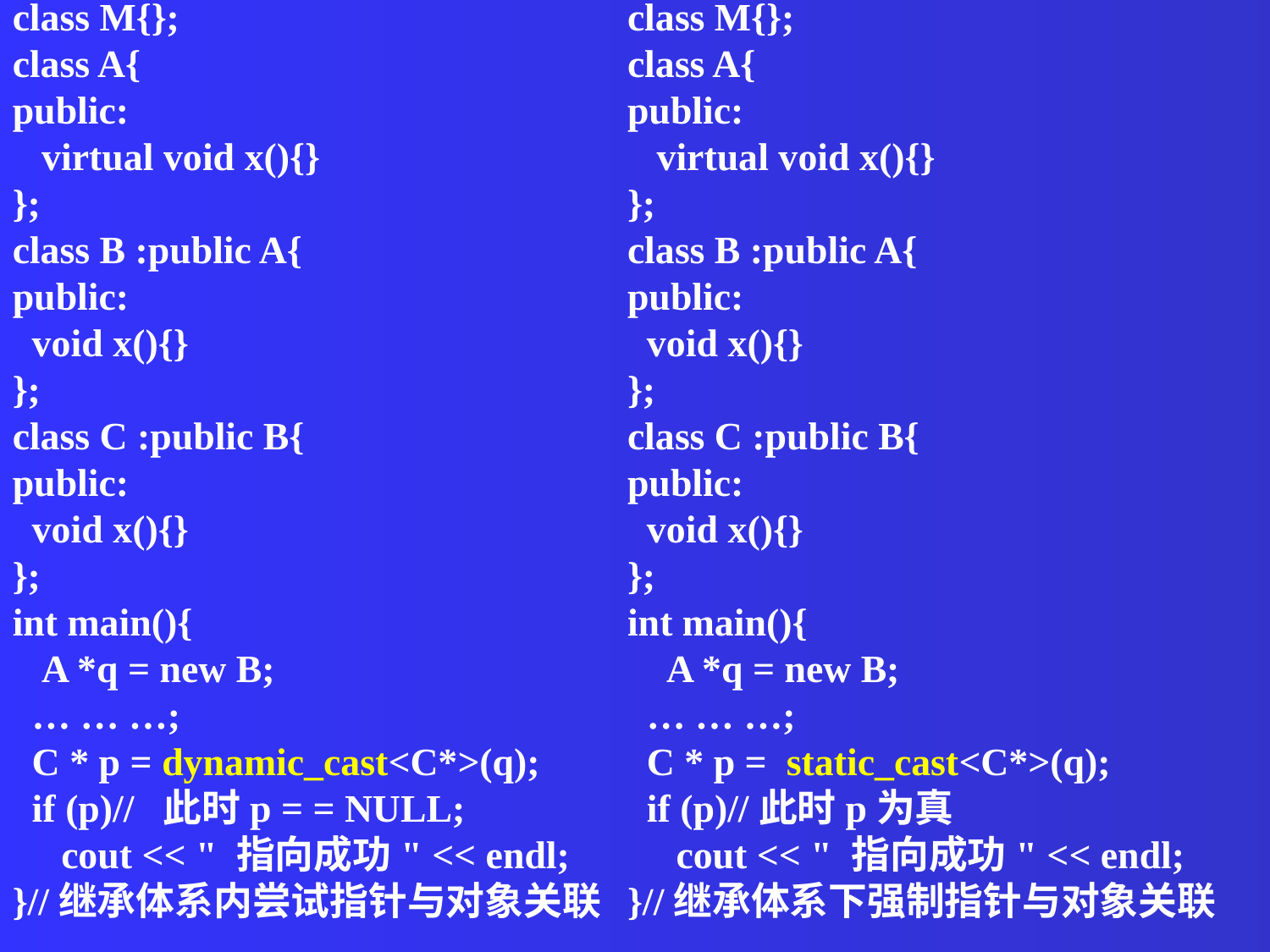

class M{};
class A{
public:
   virtual void x(){}
};
class B :public A{
public:
  void x(){}
};
class C :public B{
public:
  void x(){}
};
int main(){
   A *q = new B;
  … … …;
  C * p = dynamic_cast<C*>(q);
  if (p)//  此时p = = NULL;
     cout << " 指向成功" << endl;
}//继承体系内尝试指针与对象关联
class M{};
class A{
public:
   virtual void x(){}
};
class B :public A{
public:
  void x(){}
};
class C :public B{
public:
  void x(){}
};
int main(){
    A *q = new B;
  … … …;
  C * p =  static_cast<C*>(q);
  if (p)//此时p为真
     cout << " 指向成功" << endl;
}//继承体系下强制指针与对象关联